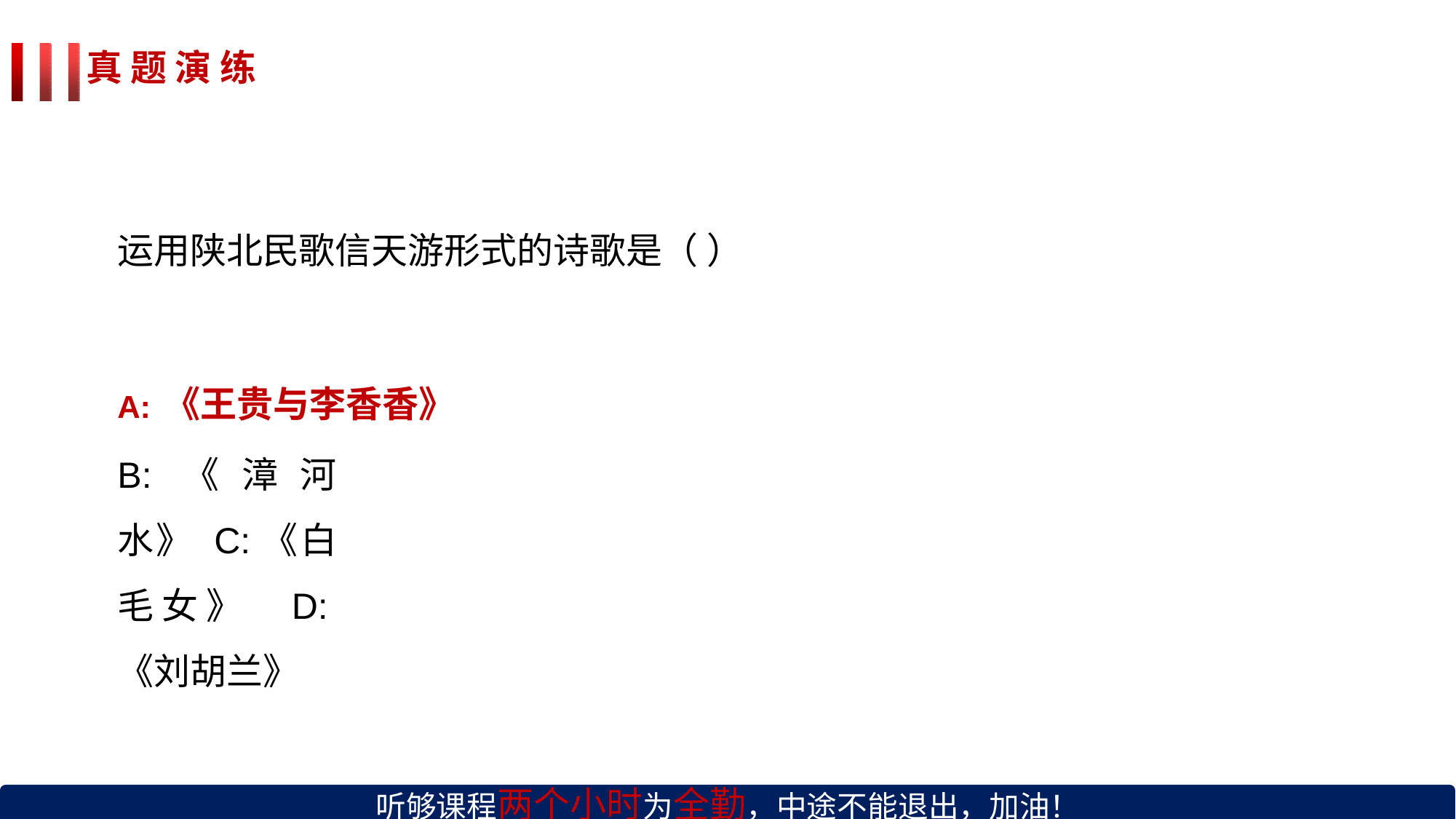

# 真 题 演 练

运用陕北民歌信天游形式的诗歌是（ ）

A:《王贵与李香香》
B:《漳河水》 C:《白毛女》  D:《刘胡兰》
26

听够课程两个小时为全勤，中途不能退出，加油！